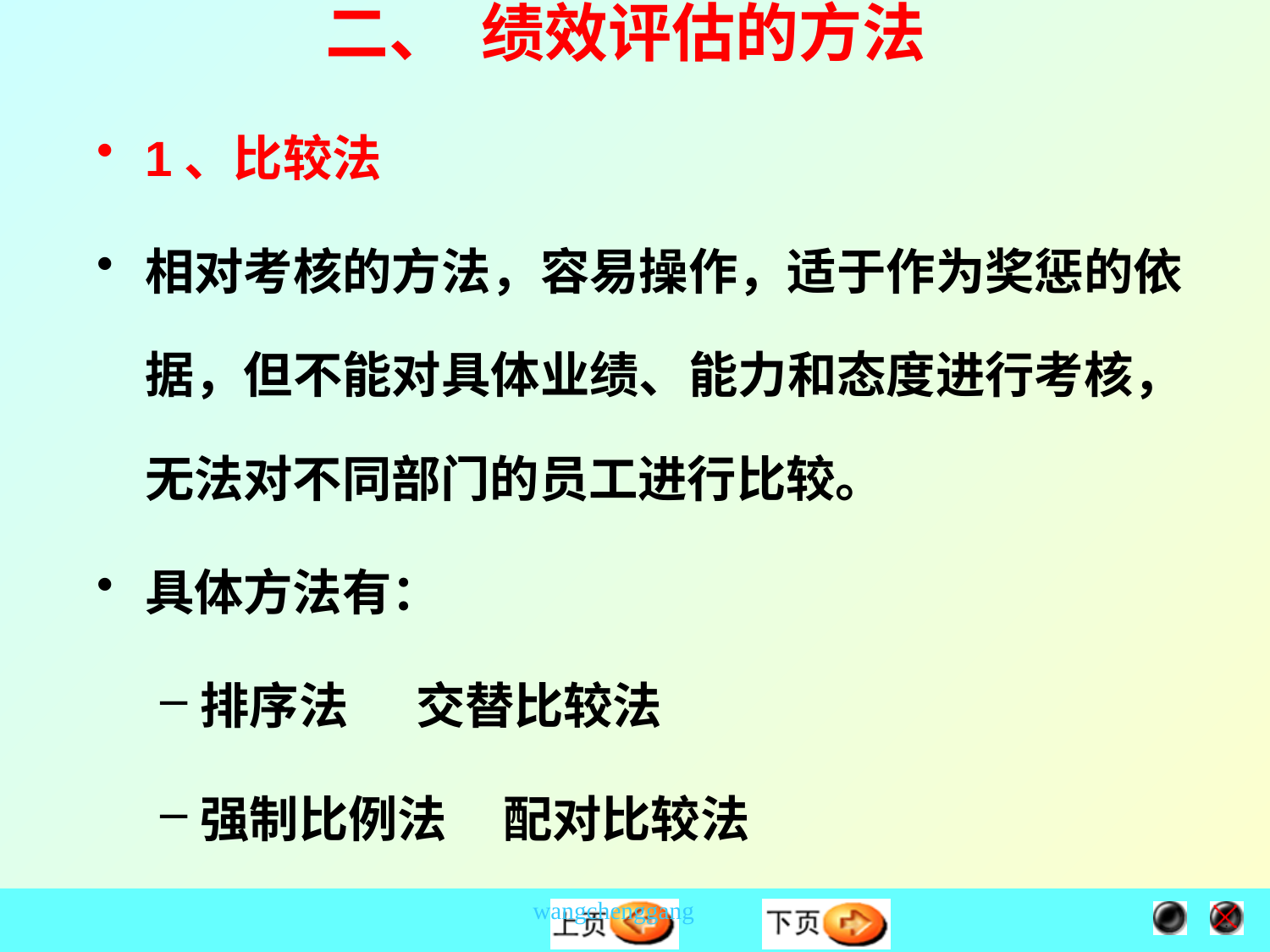

# 二、  绩效评估的方法
1、比较法
相对考核的方法，容易操作，适于作为奖惩的依据，但不能对具体业绩、能力和态度进行考核，无法对不同部门的员工进行比较。
具体方法有：
排序法      交替比较法
强制比例法     配对比较法

wangchenggang